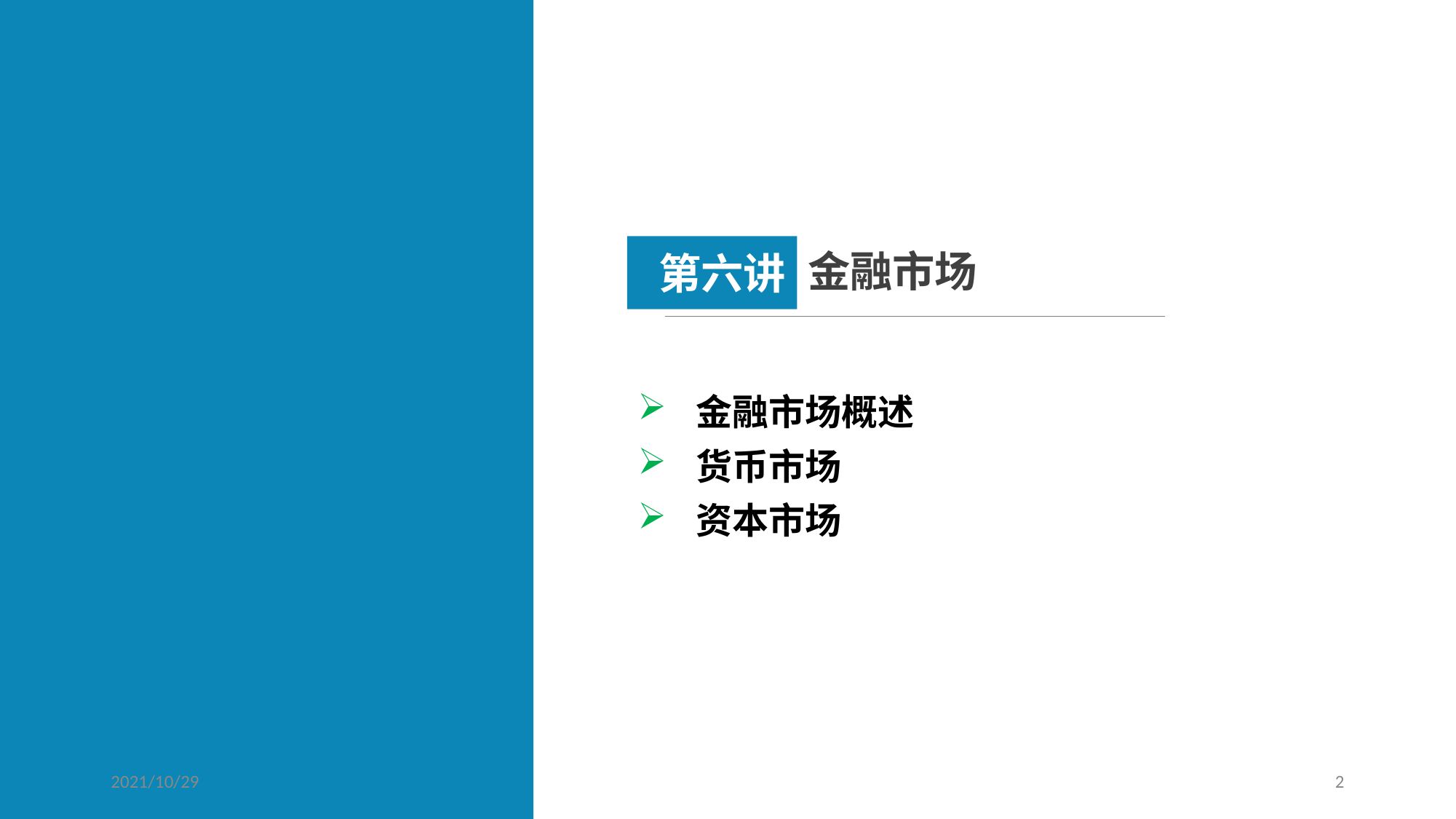

第六讲
金融市场
 金融市场概述
 货币市场
 资本市场
2021/10/29
2